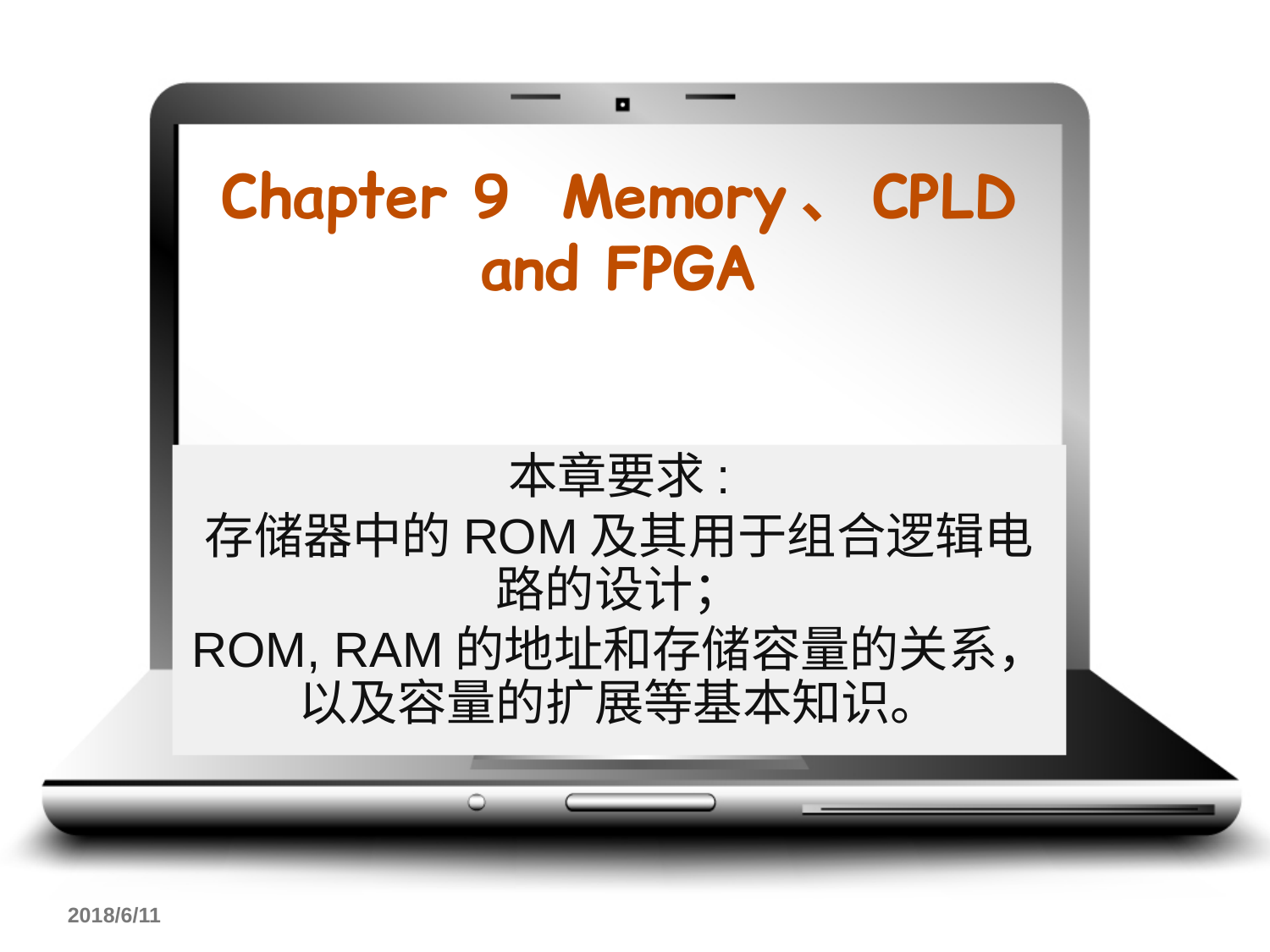

# Chapter 9  Memory、CPLD and FPGA
本章要求:
存储器中的ROM及其用于组合逻辑电路的设计；
ROM, RAM的地址和存储容量的关系，以及容量的扩展等基本知识。
2018/6/11